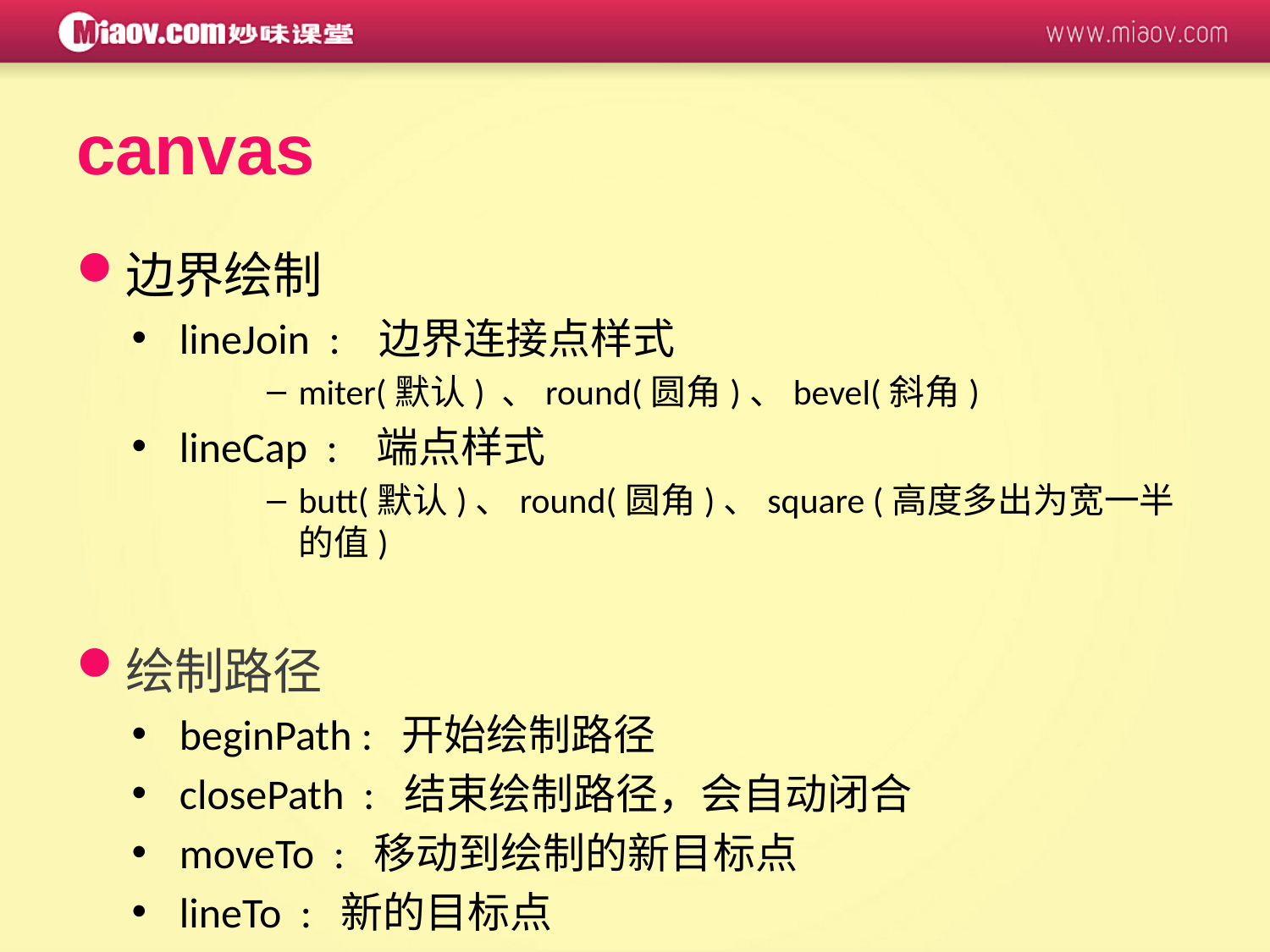

canvas
边界绘制
lineJoin  :   边界连接点样式
miter(默认) 、round(圆角)、bevel(斜角)
lineCap  :   端点样式
butt(默认)、round(圆角)、square (高度多出为宽一半的值)

绘制路径
beginPath :  开始绘制路径
closePath  :  结束绘制路径，会自动闭合
moveTo  :  移动到绘制的新目标点
lineTo  :  新的目标点